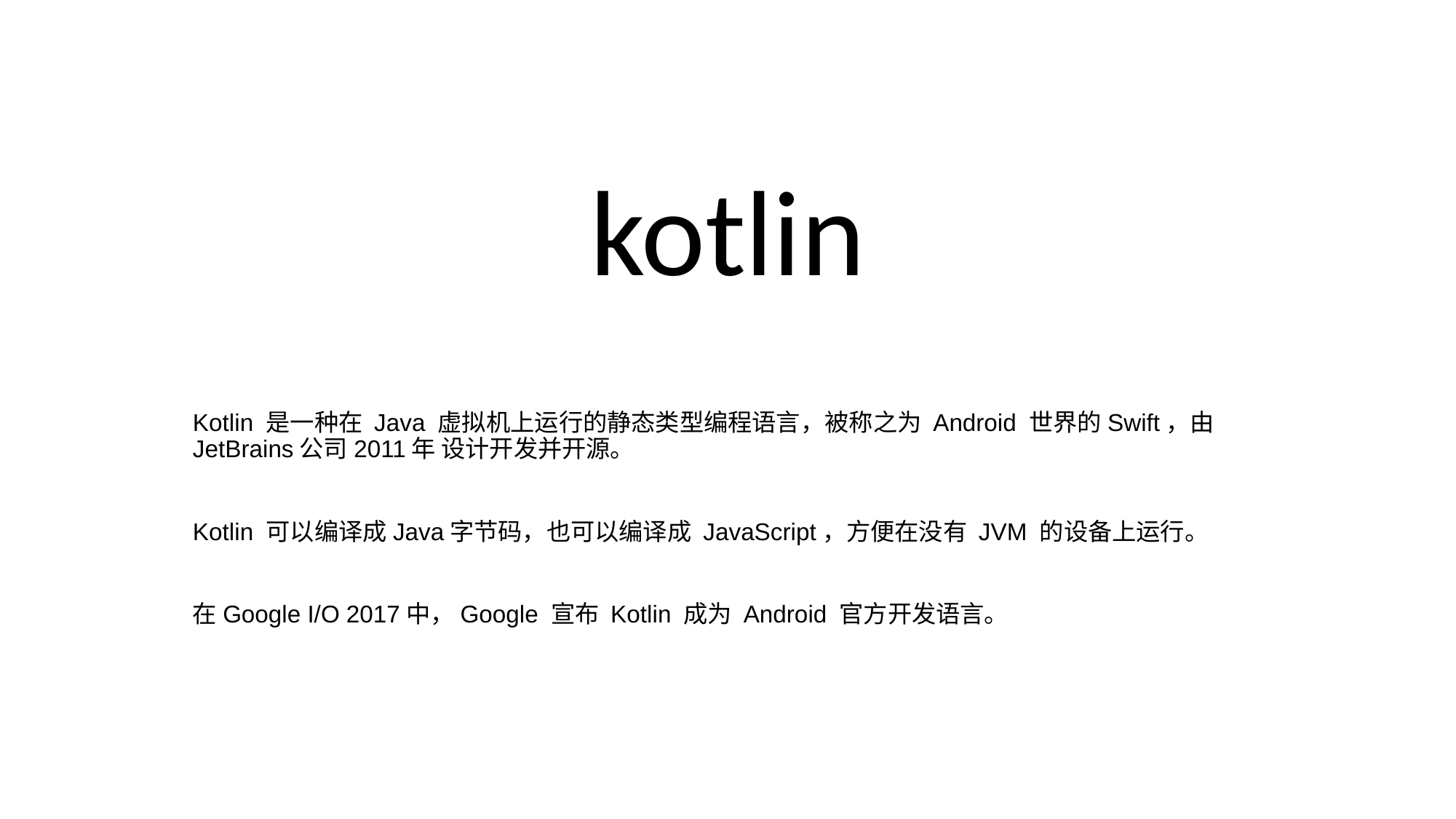

# kotlin
Kotlin 是一种在 Java 虚拟机上运行的静态类型编程语言，被称之为 Android 世界的Swift，由 JetBrains公司2011年 设计开发并开源。

Kotlin 可以编译成Java字节码，也可以编译成 JavaScript，方便在没有 JVM 的设备上运行。

在Google I/O 2017中，Google 宣布 Kotlin 成为 Android 官方开发语言。